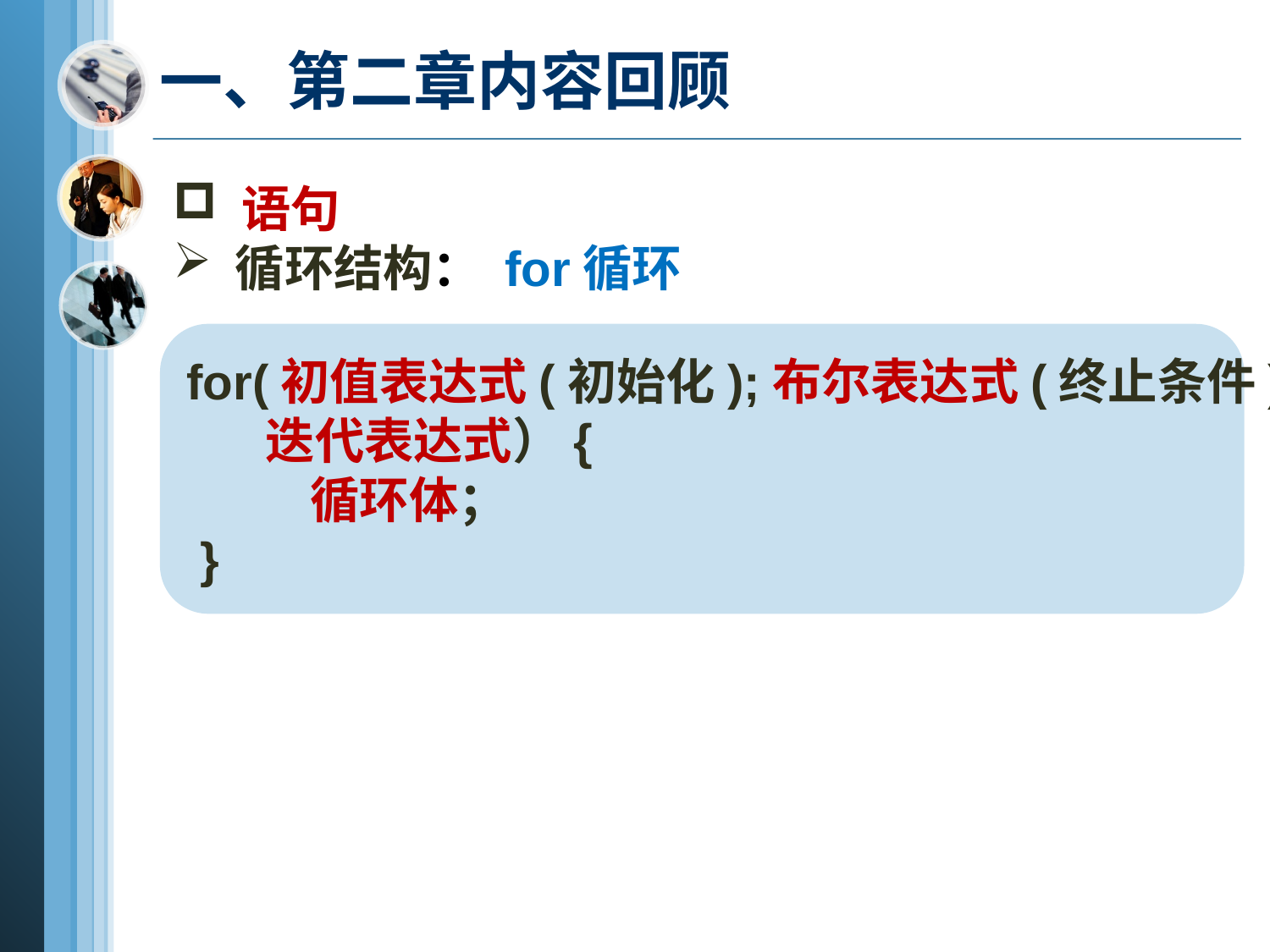

# 一、第二章内容回顾
 语句
 循环结构： for循环
for(初值表达式(初始化);布尔表达式(终止条件);
      迭代表达式）{
          循环体；
 }